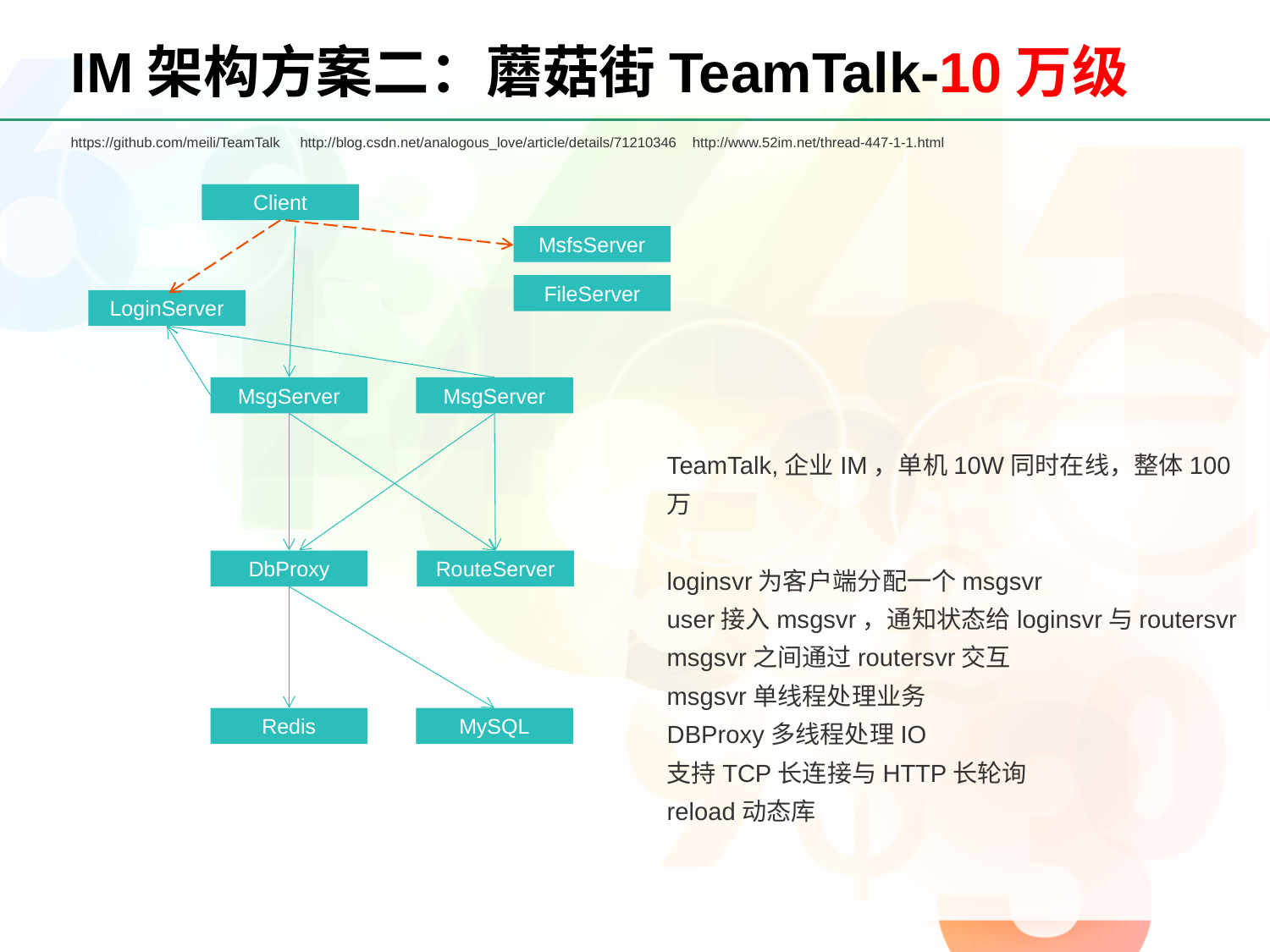

# IM架构方案二：蘑菇街TeamTalk-10万级
https://github.com/meili/TeamTalk     http://blog.csdn.net/analogous_love/article/details/71210346    http://www.52im.net/thread-447-1-1.html
Client
MsfsServer
FileServer
LoginServer
MsgServer
MsgServer
TeamTalk,企业IM，单机10W同时在线，整体100万

loginsvr为客户端分配一个msgsvr
user接入msgsvr，通知状态给loginsvr与routersvr
msgsvr之间通过routersvr交互
msgsvr单线程处理业务
DBProxy多线程处理IO
支持TCP长连接与HTTP长轮询
reload动态库
DbProxy
RouteServer
Redis
MySQL